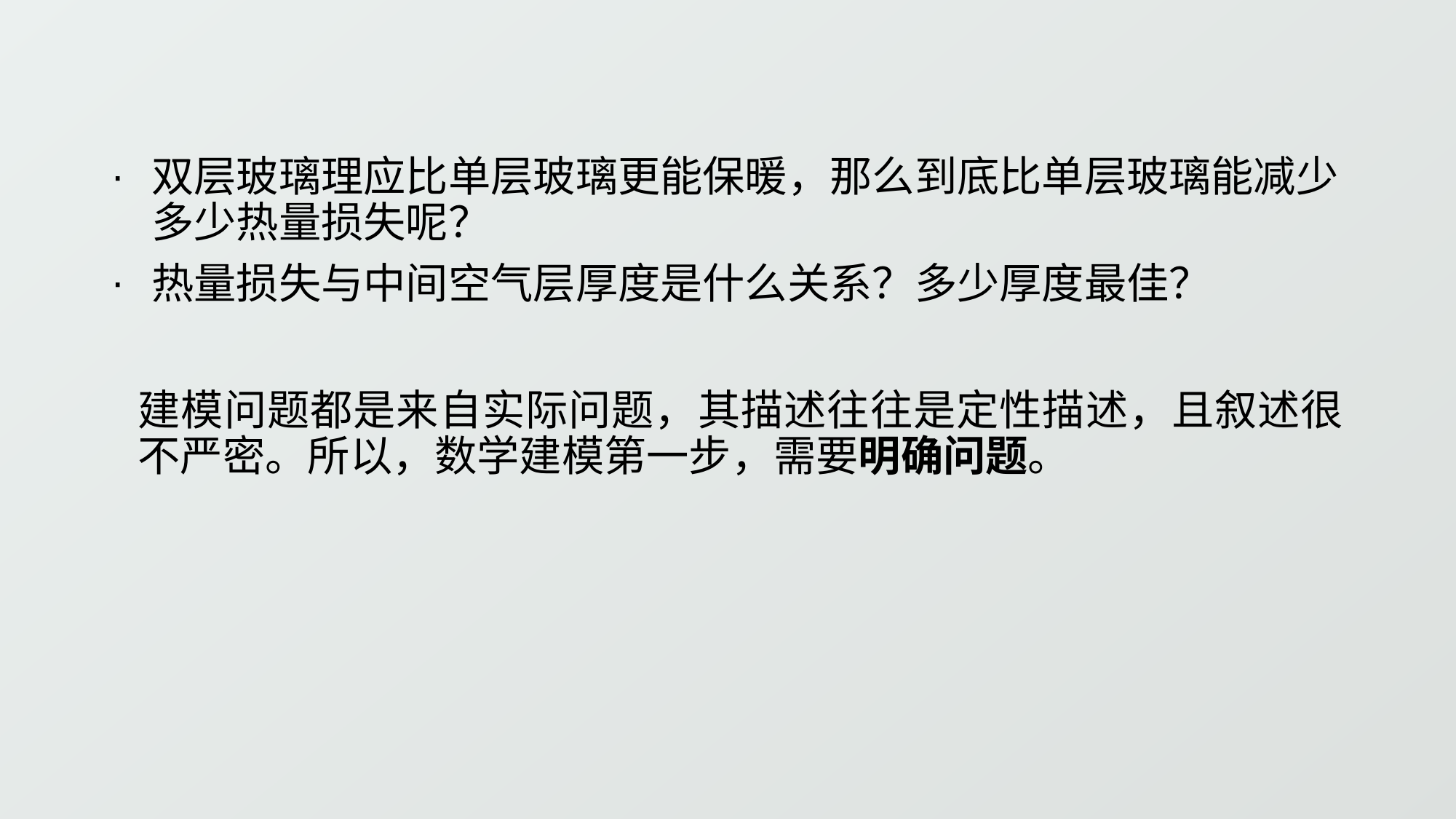

双层玻璃理应比单层玻璃更能保暖，那么到底比单层玻璃能减少多少热量损失呢？
热量损失与中间空气层厚度是什么关系？多少厚度最佳？

建模问题都是来自实际问题，其描述往往是定性描述，且叙述很不严密。所以，数学建模第一步，需要明确问题。